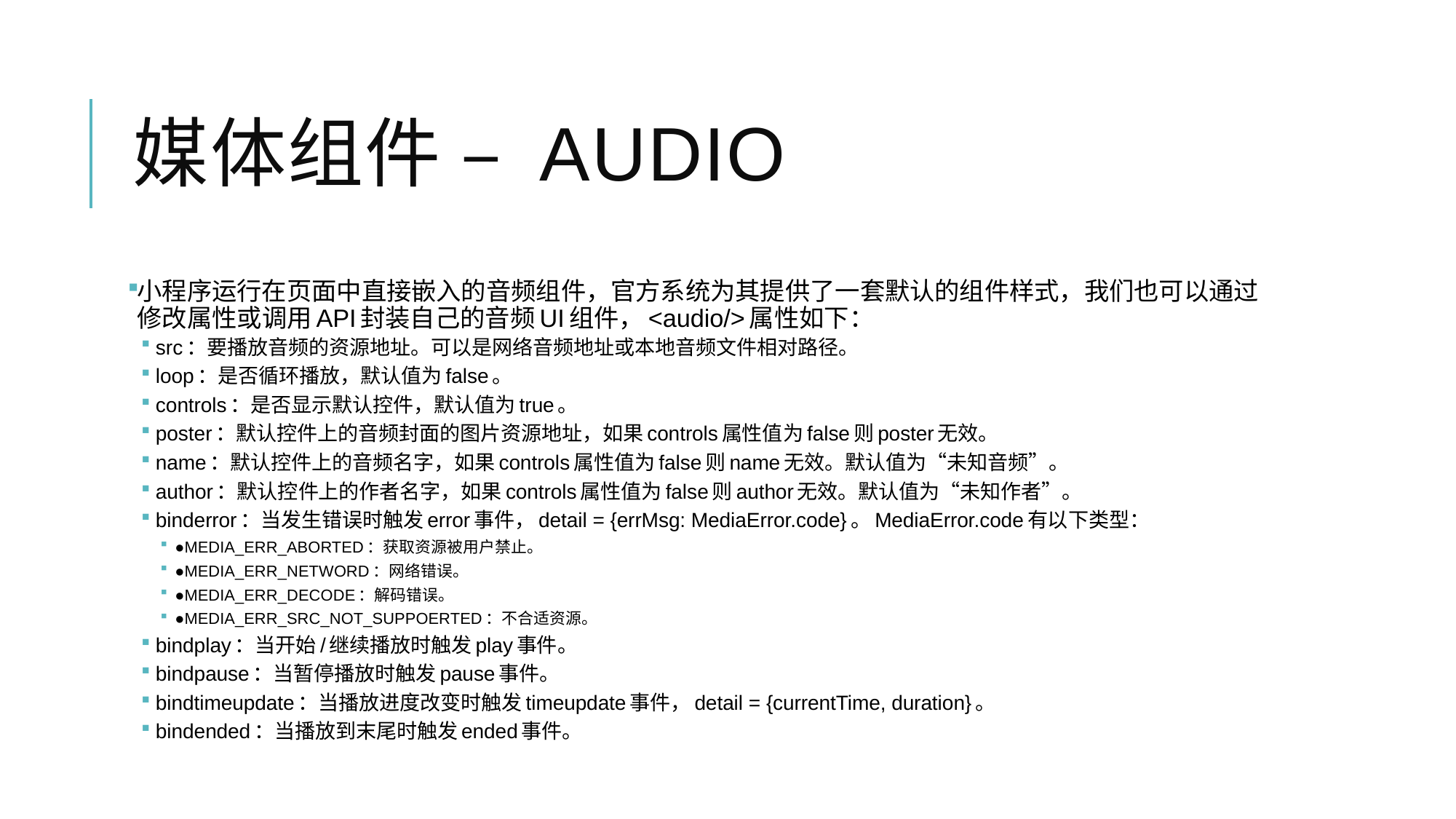

# 媒体组件 – Audio
小程序运行在页面中直接嵌入的音频组件，官方系统为其提供了一套默认的组件样式，我们也可以通过修改属性或调用API封装自己的音频UI组件，<audio/>属性如下：
src：要播放音频的资源地址。可以是网络音频地址或本地音频文件相对路径。
loop：是否循环播放，默认值为false。
controls：是否显示默认控件，默认值为true。
poster：默认控件上的音频封面的图片资源地址，如果controls属性值为false则poster无效。
name：默认控件上的音频名字，如果controls属性值为false则name无效。默认值为“未知音频”。
author：默认控件上的作者名字，如果controls属性值为false则author无效。默认值为“未知作者”。
binderror：当发生错误时触发error事件，detail = {errMsg: MediaError.code}。MediaError.code有以下类型：
●MEDIA_ERR_ABORTED：获取资源被用户禁止。
●MEDIA_ERR_NETWORD：网络错误。
●MEDIA_ERR_DECODE：解码错误。
●MEDIA_ERR_SRC_NOT_SUPPOERTED：不合适资源。
bindplay：当开始/继续播放时触发play事件。
bindpause：当暂停播放时触发pause事件。
bindtimeupdate：当播放进度改变时触发timeupdate事件，detail = {currentTime, duration}。
bindended：当播放到末尾时触发ended事件。